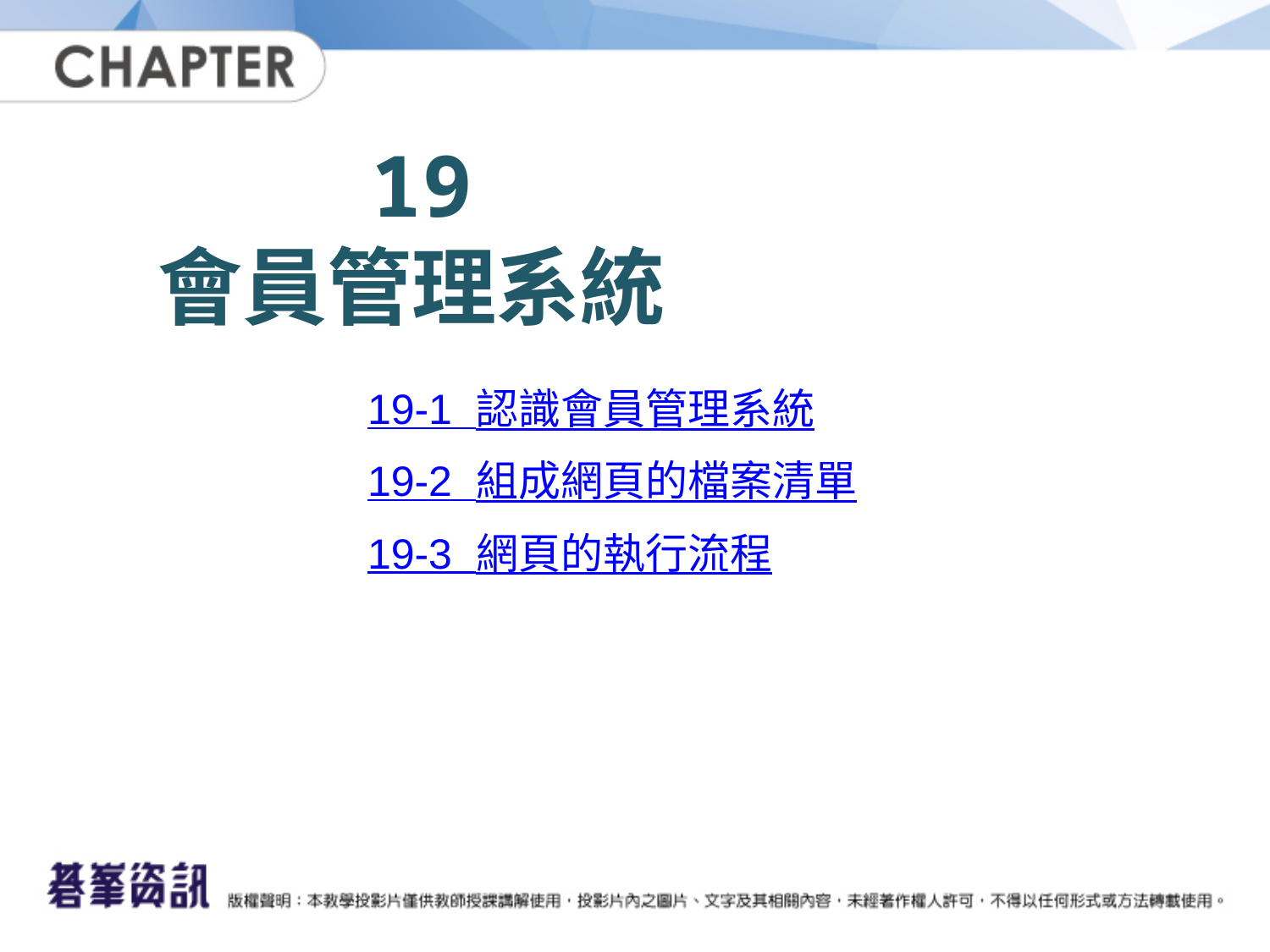

# 19 會員管理系統
19-1  認識會員管理系統
19-2  組成網頁的檔案清單
19-3  網頁的執行流程